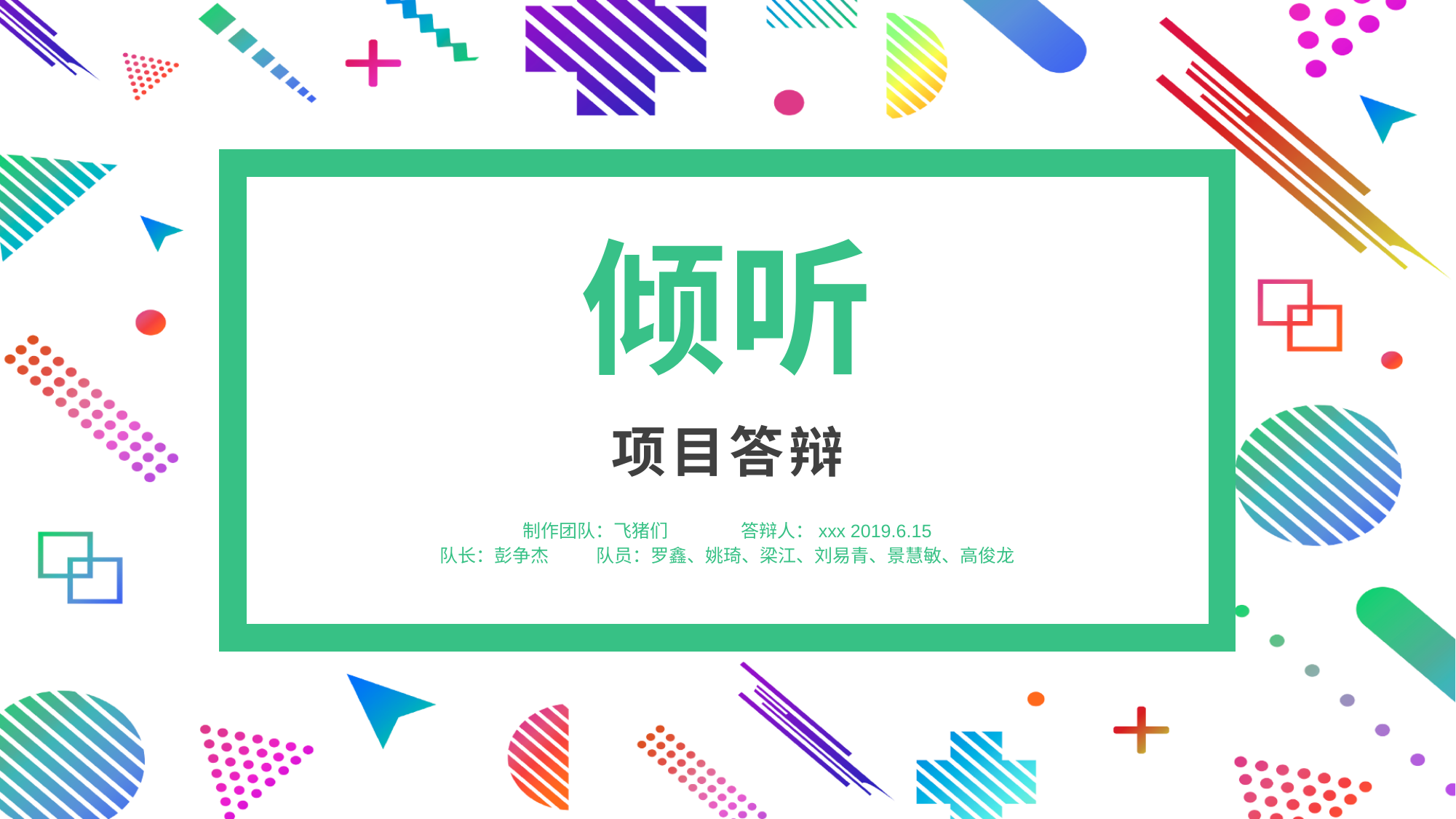

倾听
项目答辩
制作团队：飞猪们	答辩人：xxx	2019.6.15
队长：彭争杰            队员：罗鑫、姚琦、梁江、刘易青、景慧敏、高俊龙